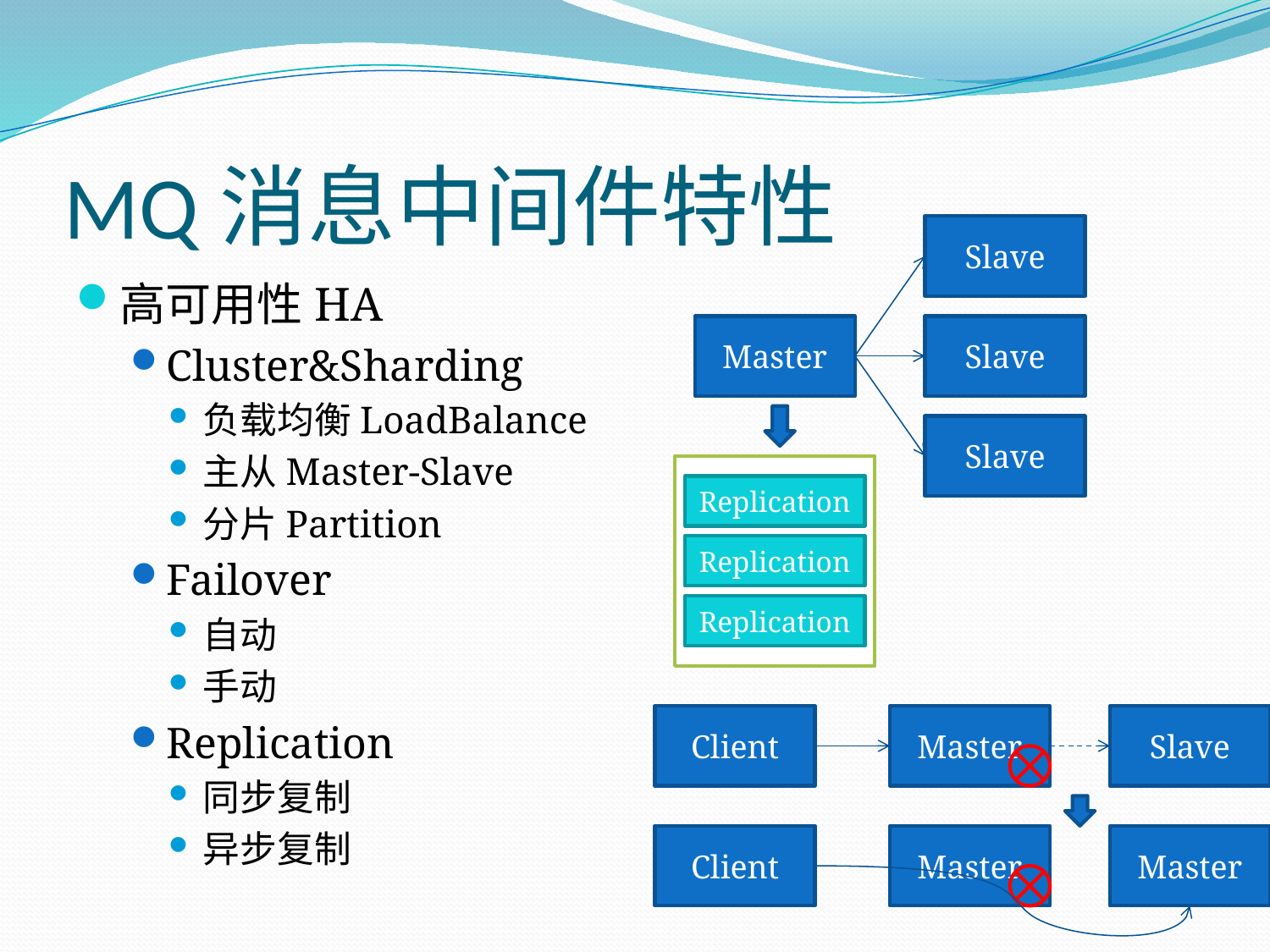

# MQ消息中间件特性
Slave
高可用性HA
Cluster&Sharding
负载均衡LoadBalance
主从Master-Slave
分片Partition
Failover
自动
手动
Replication
同步复制
异步复制

Master
Slave

Slave

Replication
Replication
Replication
Client
Master
Slave

Client
Master
Master